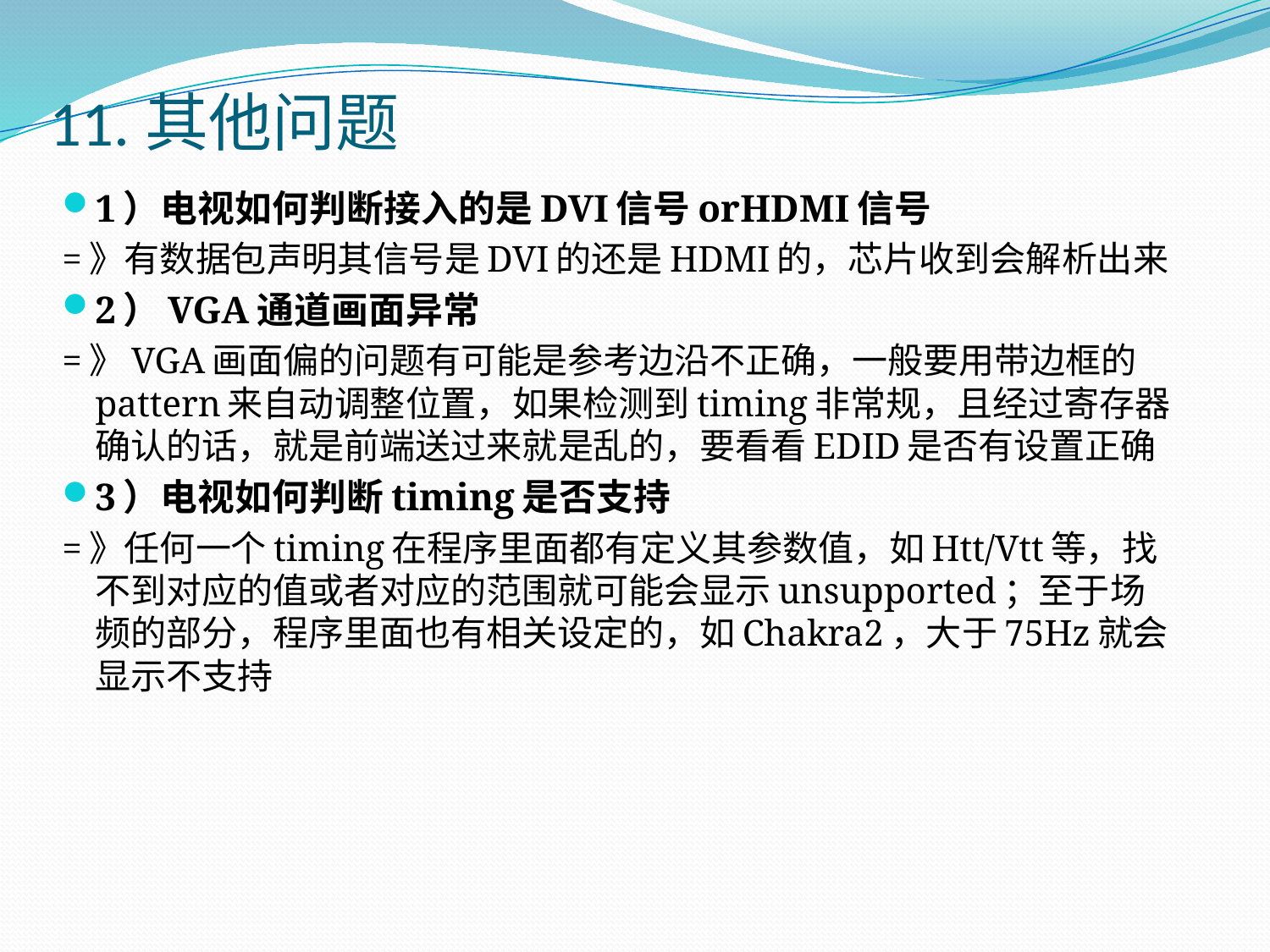

# 11.其他问题
1）电视如何判断接入的是DVI信号orHDMI信号
=》有数据包声明其信号是DVI的还是HDMI的，芯片收到会解析出来
2）VGA通道画面异常
=》VGA画面偏的问题有可能是参考边沿不正确，一般要用带边框的pattern来自动调整位置，如果检测到timing非常规，且经过寄存器确认的话，就是前端送过来就是乱的，要看看EDID是否有设置正确
3）电视如何判断timing是否支持
=》任何一个timing在程序里面都有定义其参数值，如Htt/Vtt等，找不到对应的值或者对应的范围就可能会显示unsupported；至于场频的部分，程序里面也有相关设定的，如Chakra2，大于75Hz就会显示不支持